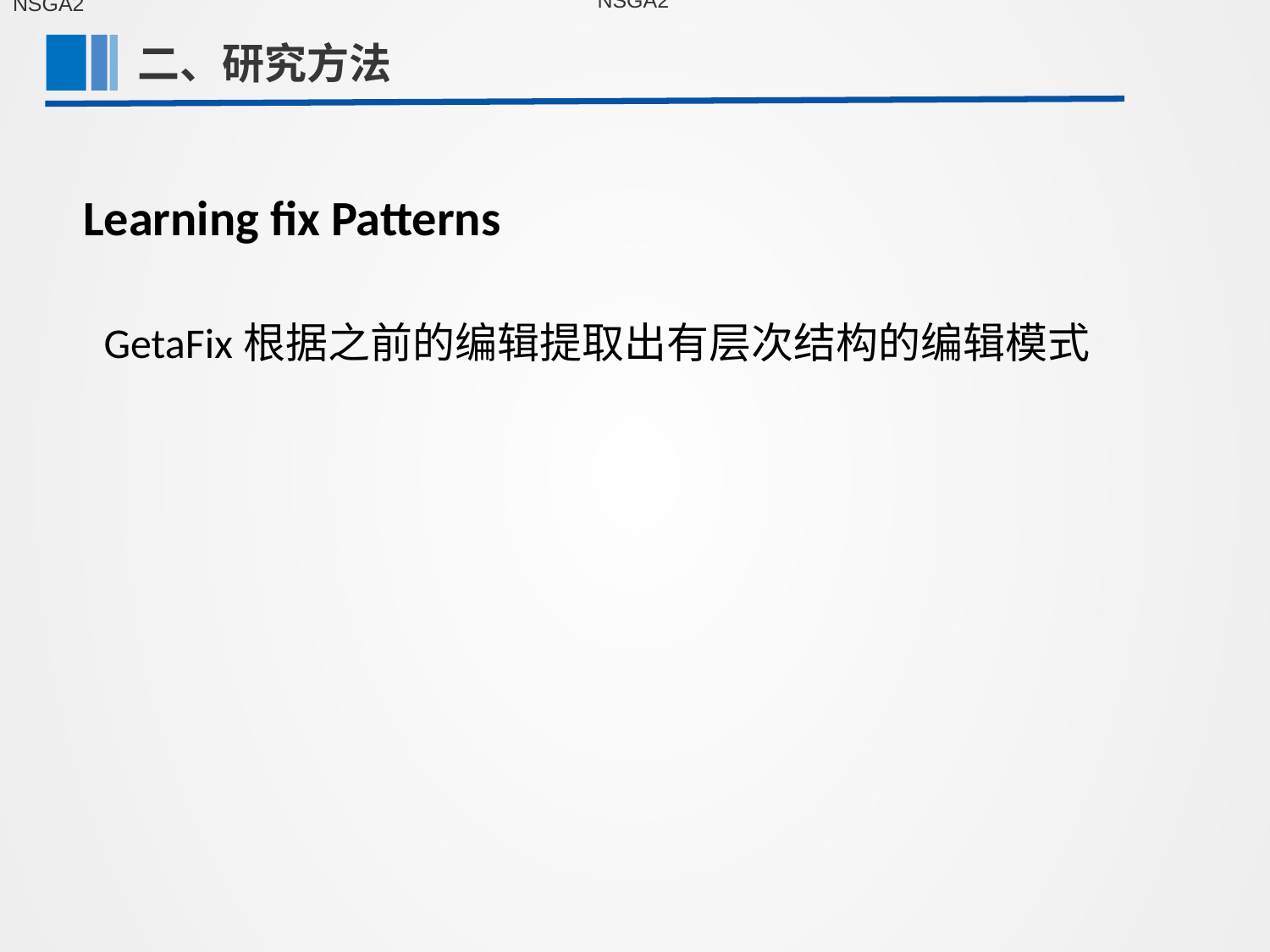

NSGA2
NSGA2
二、研究方法

第一部分
Learning fix Patterns
GetaFix根据之前的编辑提取出有层次结构的编辑模式